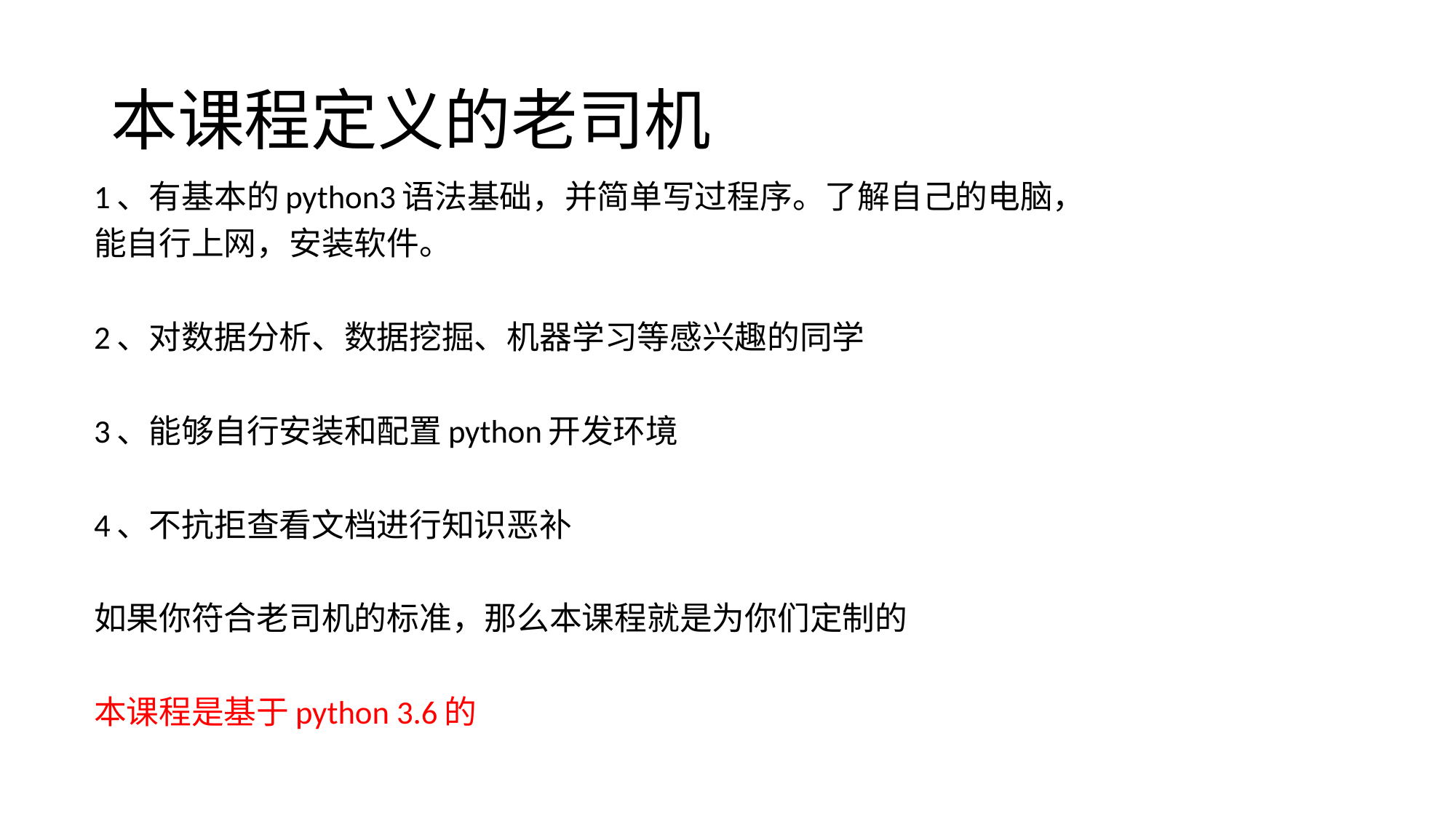

# 本课程定义的老司机
1、有基本的python3语法基础，并简单写过程序。了解自己的电脑，
能自行上网，安装软件。

2、对数据分析、数据挖掘、机器学习等感兴趣的同学

3、能够自行安装和配置python开发环境

4、不抗拒查看文档进行知识恶补

如果你符合老司机的标准，那么本课程就是为你们定制的

本课程是基于python 3.6的